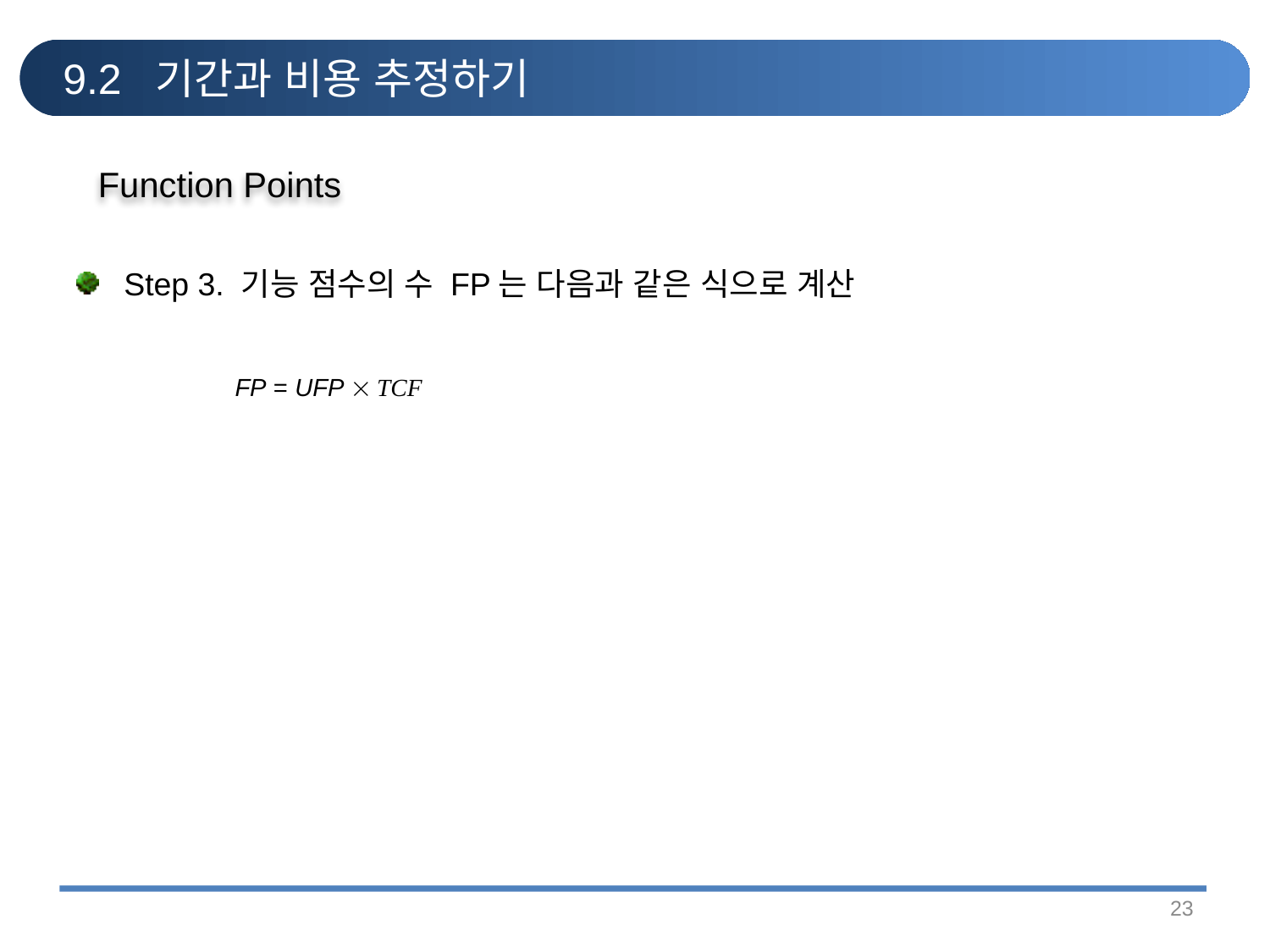

# 9.2  기간과 비용 추정하기
Function Points
Step 3. 기능 점수의 수 FP는 다음과 같은 식으로 계산

	FP = UFP × TCF
23